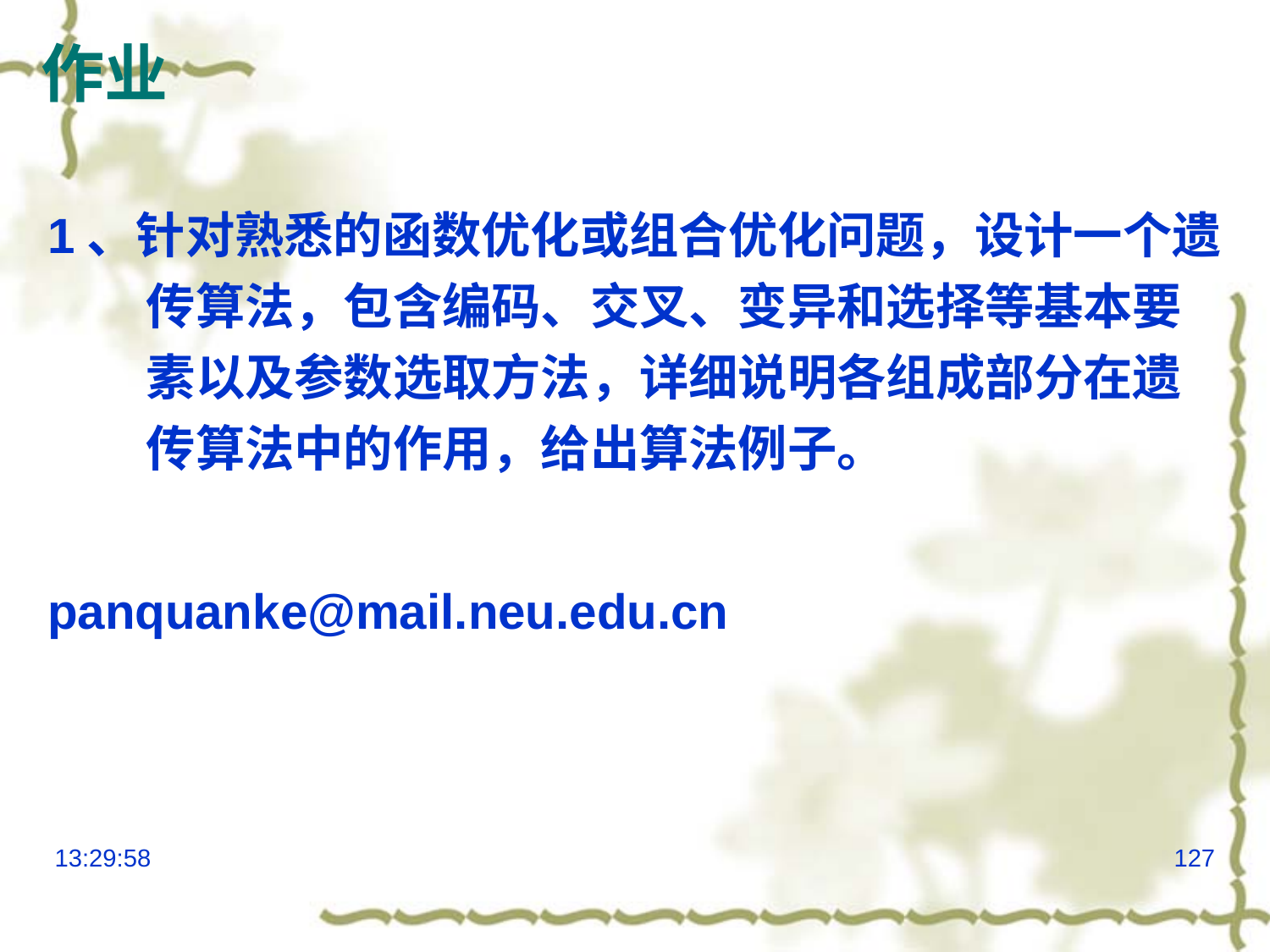

# 作业
1、针对熟悉的函数优化或组合优化问题，设计一个遗传算法，包含编码、交叉、变异和选择等基本要素以及参数选取方法，详细说明各组成部分在遗传算法中的作用，给出算法例子。

panquanke@mail.neu.edu.cn
13:29:58
127